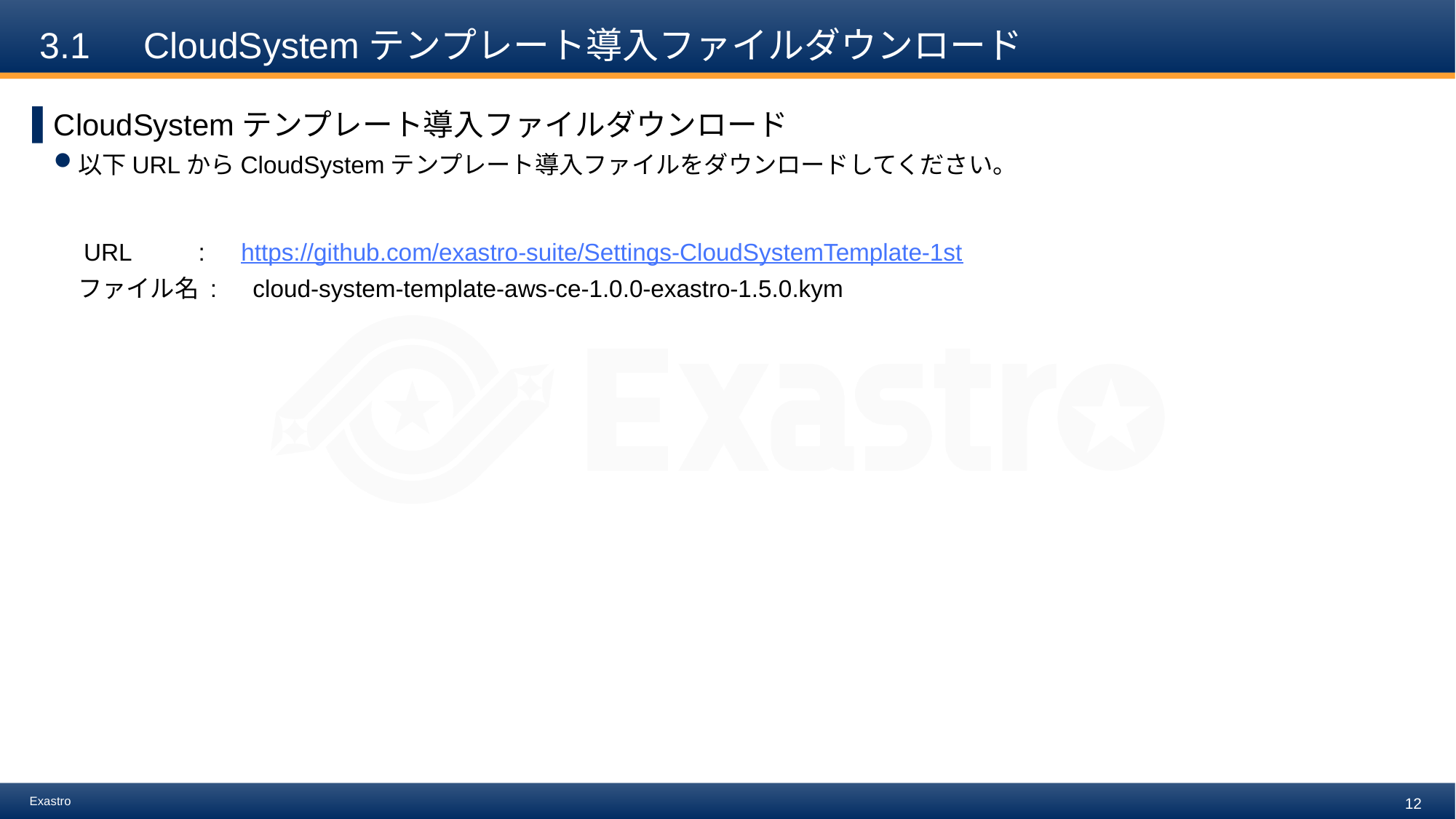

# 3.1　CloudSystemテンプレート導入ファイルダウンロード
CloudSystemテンプレート導入ファイルダウンロード
以下URLからCloudSystemテンプレート導入ファイルをダウンロードしてください。

　URL          :　https://github.com/exastro-suite/Settings-CloudSystemTemplate-1st
　ファイル名 :　cloud-system-template-aws-ce-1.0.0-exastro-1.5.0.kym